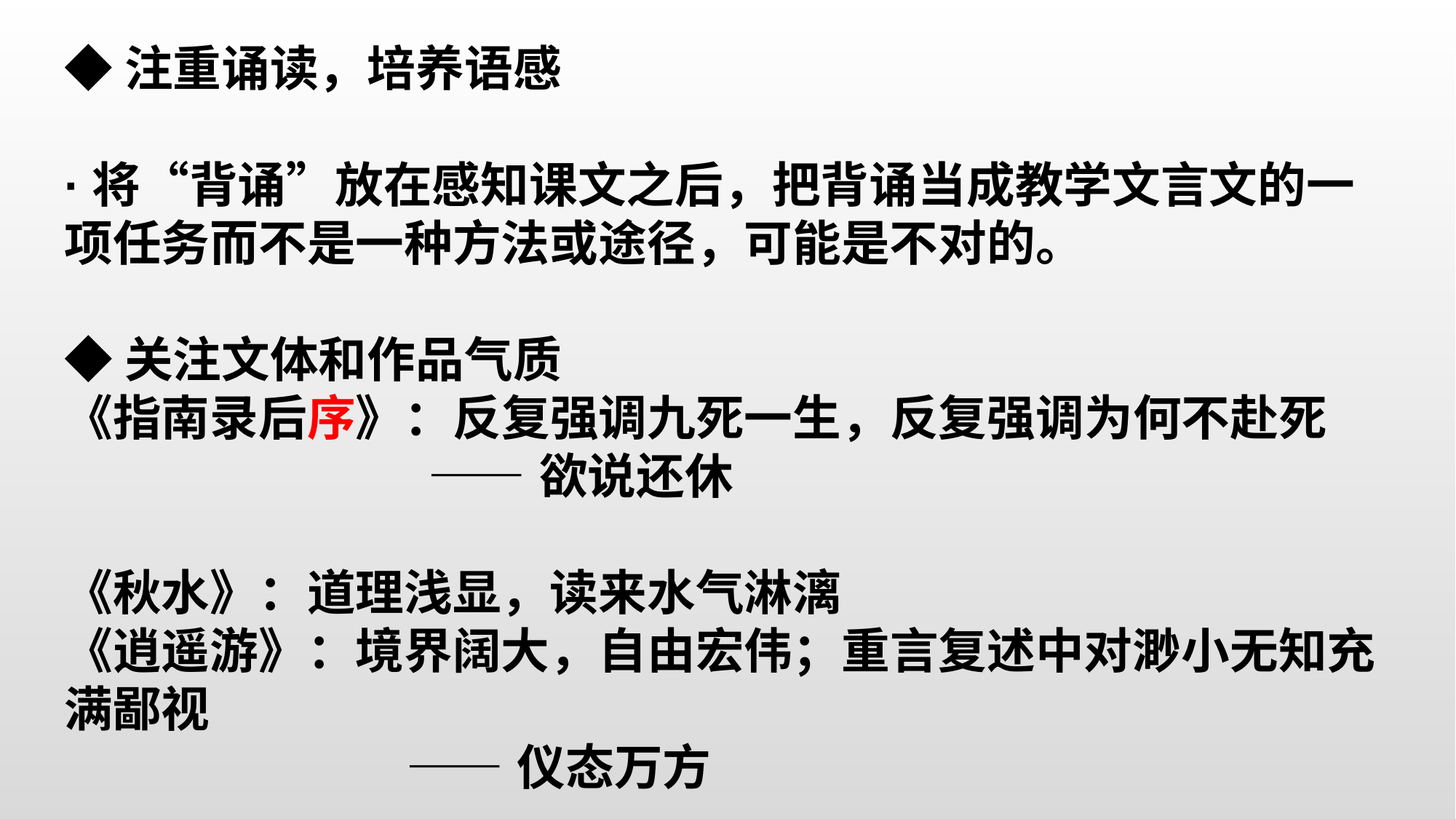

◆注重诵读，培养语感

·将“背诵”放在感知课文之后，把背诵当成教学文言文的一项任务而不是一种方法或途径，可能是不对的。

◆关注文体和作品气质
《指南录后序》：反复强调九死一生，反复强调为何不赴死
                                 ——欲说还休

《秋水》：道理浅显，读来水气淋漓
《逍遥游》：境界阔大，自由宏伟；重言复述中对渺小无知充满鄙视
                               ——仪态万方